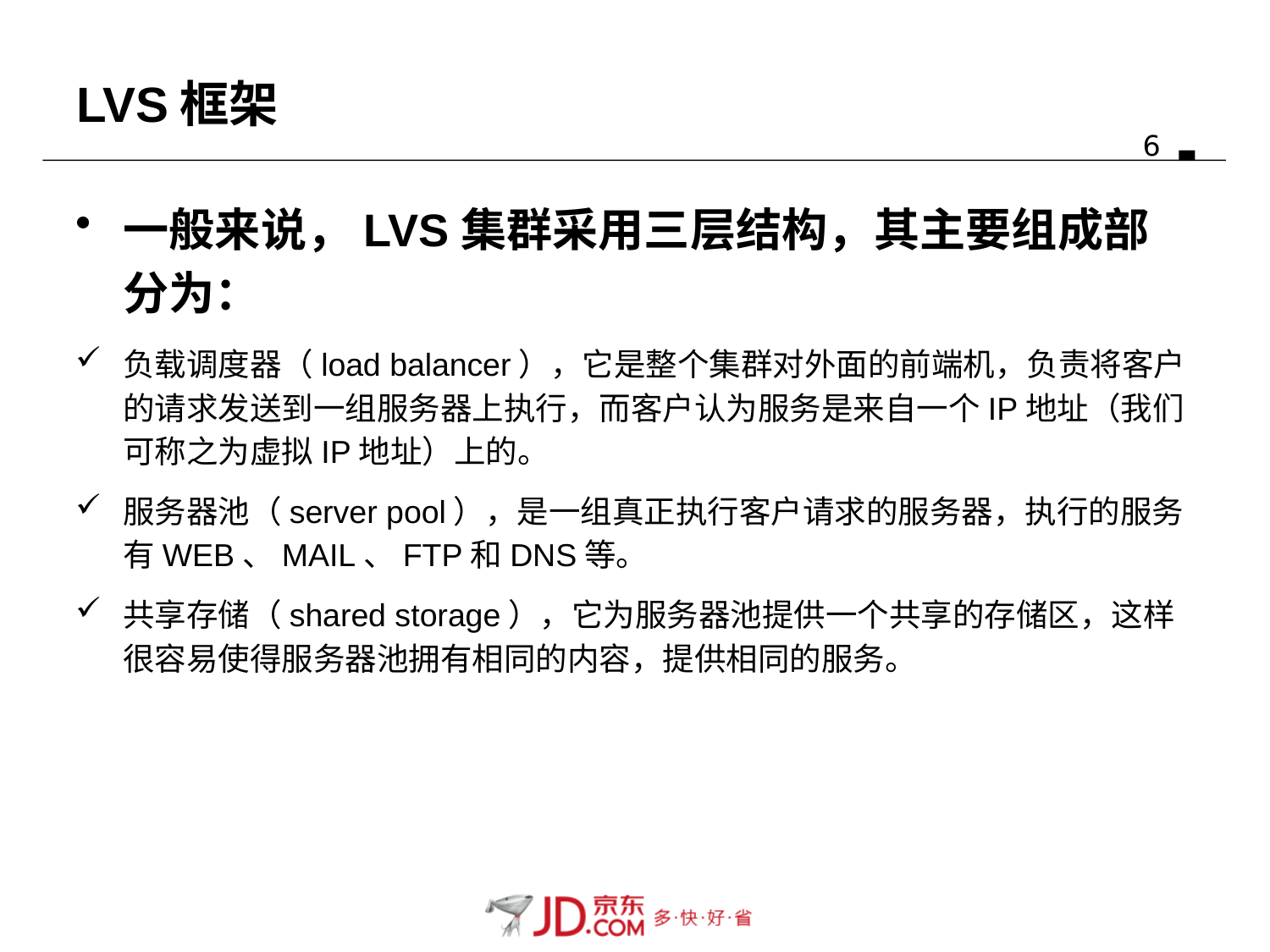

# LVS框架
一般来说，LVS集群采用三层结构，其主要组成部分为：
负载调度器（load balancer），它是整个集群对外面的前端机，负责将客户的请求发送到一组服务器上执行，而客户认为服务是来自一个IP地址（我们可称之为虚拟IP地址）上的。
服务器池（server pool），是一组真正执行客户请求的服务器，执行的服务有WEB、MAIL、FTP和DNS等。
共享存储（shared storage），它为服务器池提供一个共享的存储区，这样很容易使得服务器池拥有相同的内容，提供相同的服务。